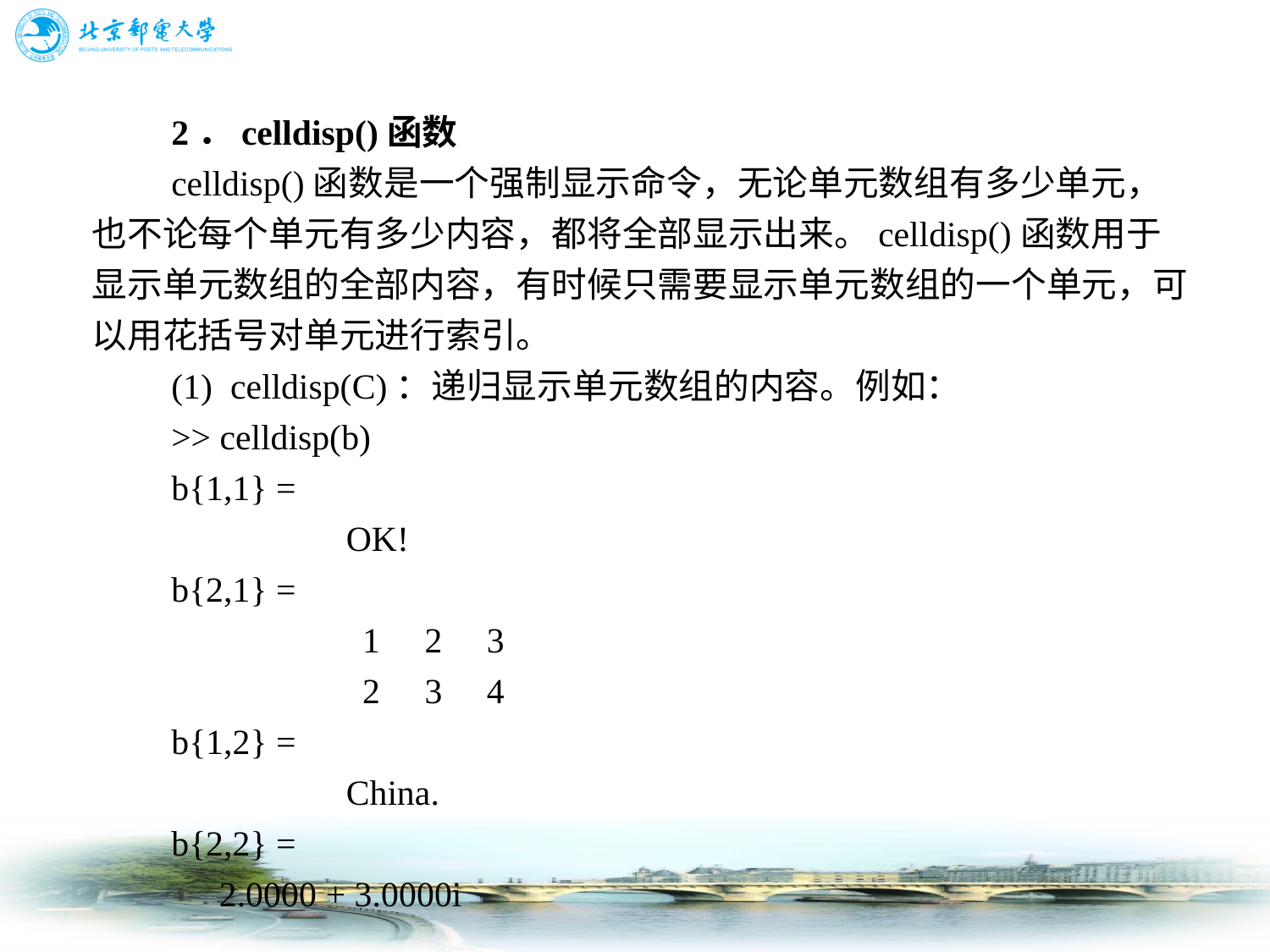

# 2．celldisp()函数 　　celldisp()函数是一个强制显示命令，无论单元数组有多少单元，也不论每个单元有多少内容，都将全部显示出来。celldisp()函数用于显示单元数组的全部内容，有时候只需要显示单元数组的一个单元，可以用花括号对单元进行索引。 　　(1)  celldisp(C)：递归显示单元数组的内容。例如： 　　>> celldisp(b) 　　b{1,1} = 　　		OK! 　　b{2,1} = 　　      		 1     2     3 　　      		 2     3     4 　　b{1,2} = 　　		China. 　　b{2,2} = 　　       	2.0000 + 3.0000i